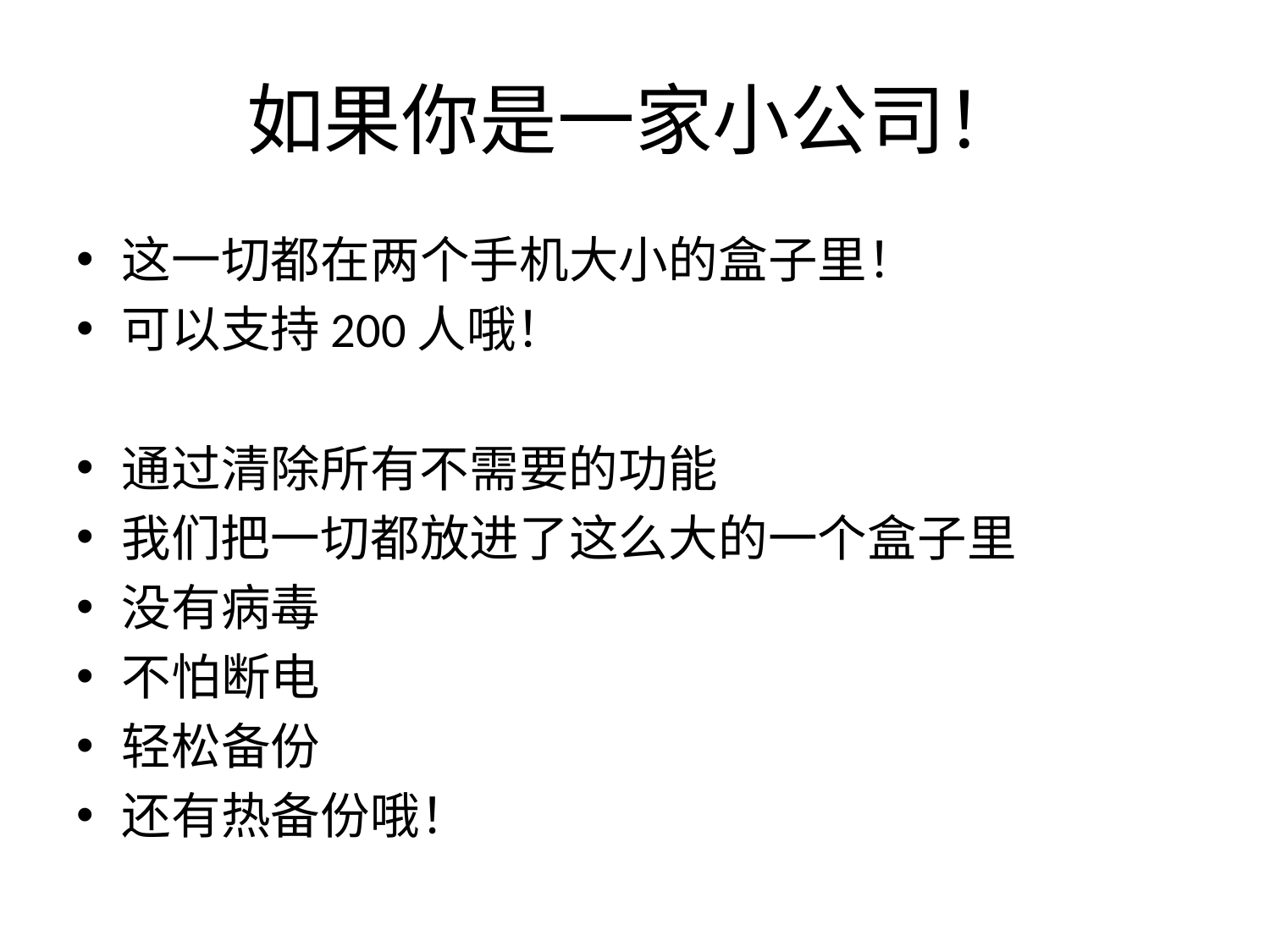

# 如果你是一家小公司！
这一切都在两个手机大小的盒子里！
可以支持200人哦！

通过清除所有不需要的功能
我们把一切都放进了这么大的一个盒子里
没有病毒
不怕断电
轻松备份
还有热备份哦！